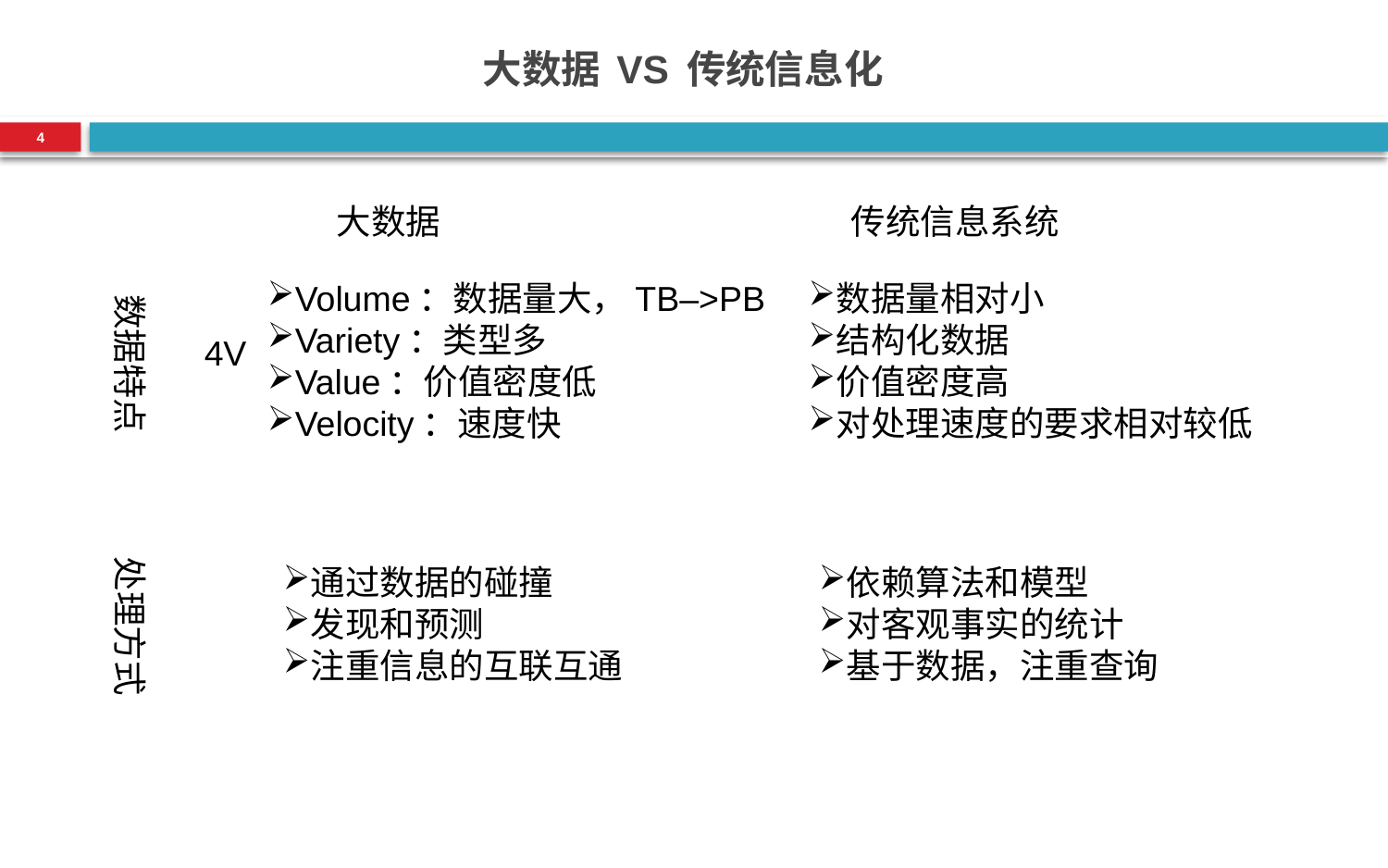

大数据 VS 传统信息化

4
大数据
传统信息系统
Volume：数据量大，TB–>PB
Variety：类型多
Value：价值密度低
Velocity：速度快
数据量相对小
结构化数据
价值密度高
对处理速度的要求相对较低
数据特点
4V
处理方式
通过数据的碰撞
发现和预测
注重信息的互联互通
依赖算法和模型
对客观事实的统计
基于数据，注重查询